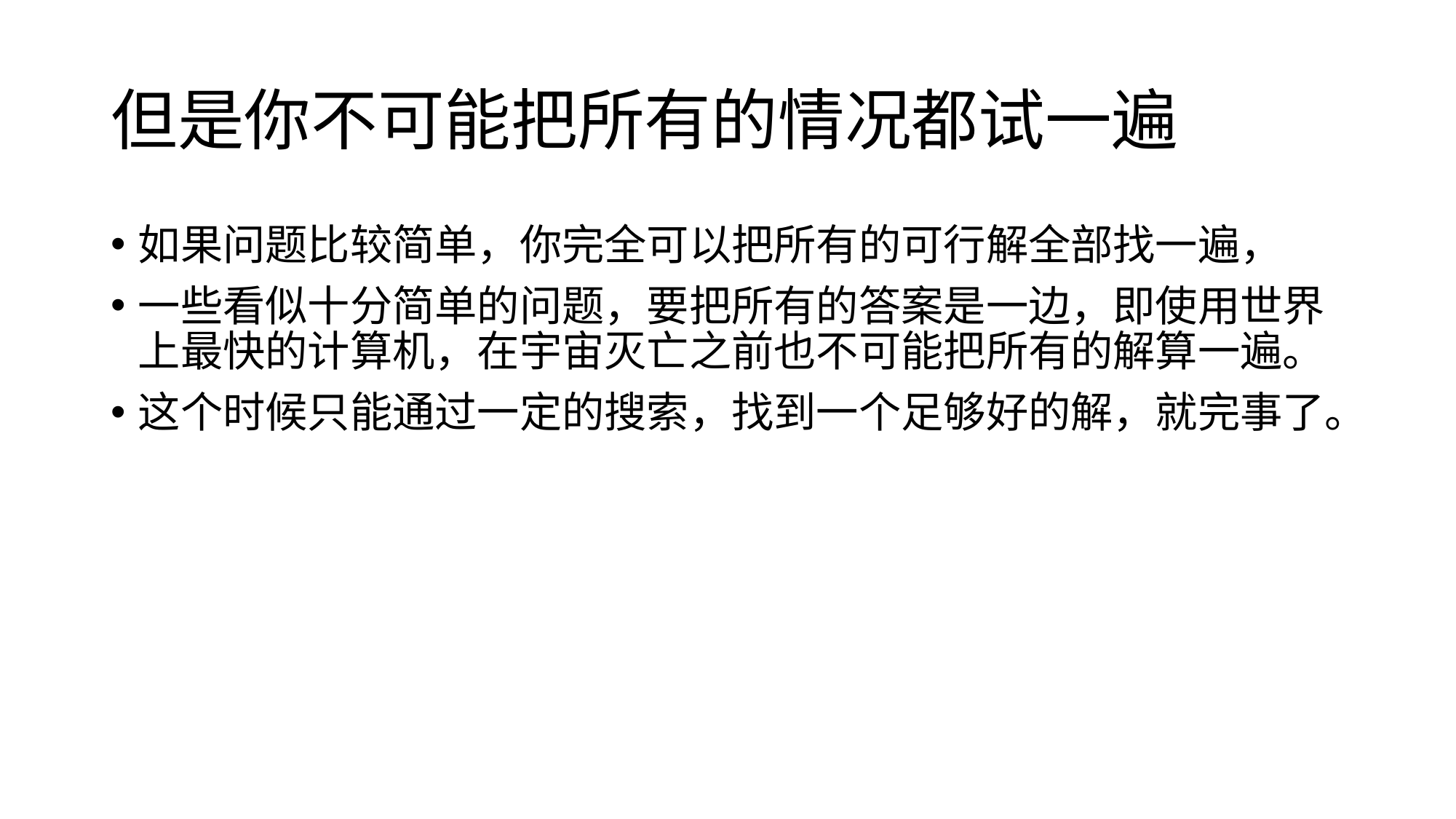

# 但是你不可能把所有的情况都试一遍
如果问题比较简单，你完全可以把所有的可行解全部找一遍，
一些看似十分简单的问题，要把所有的答案是一边，即使用世界上最快的计算机，在宇宙灭亡之前也不可能把所有的解算一遍。
这个时候只能通过一定的搜索，找到一个足够好的解，就完事了。